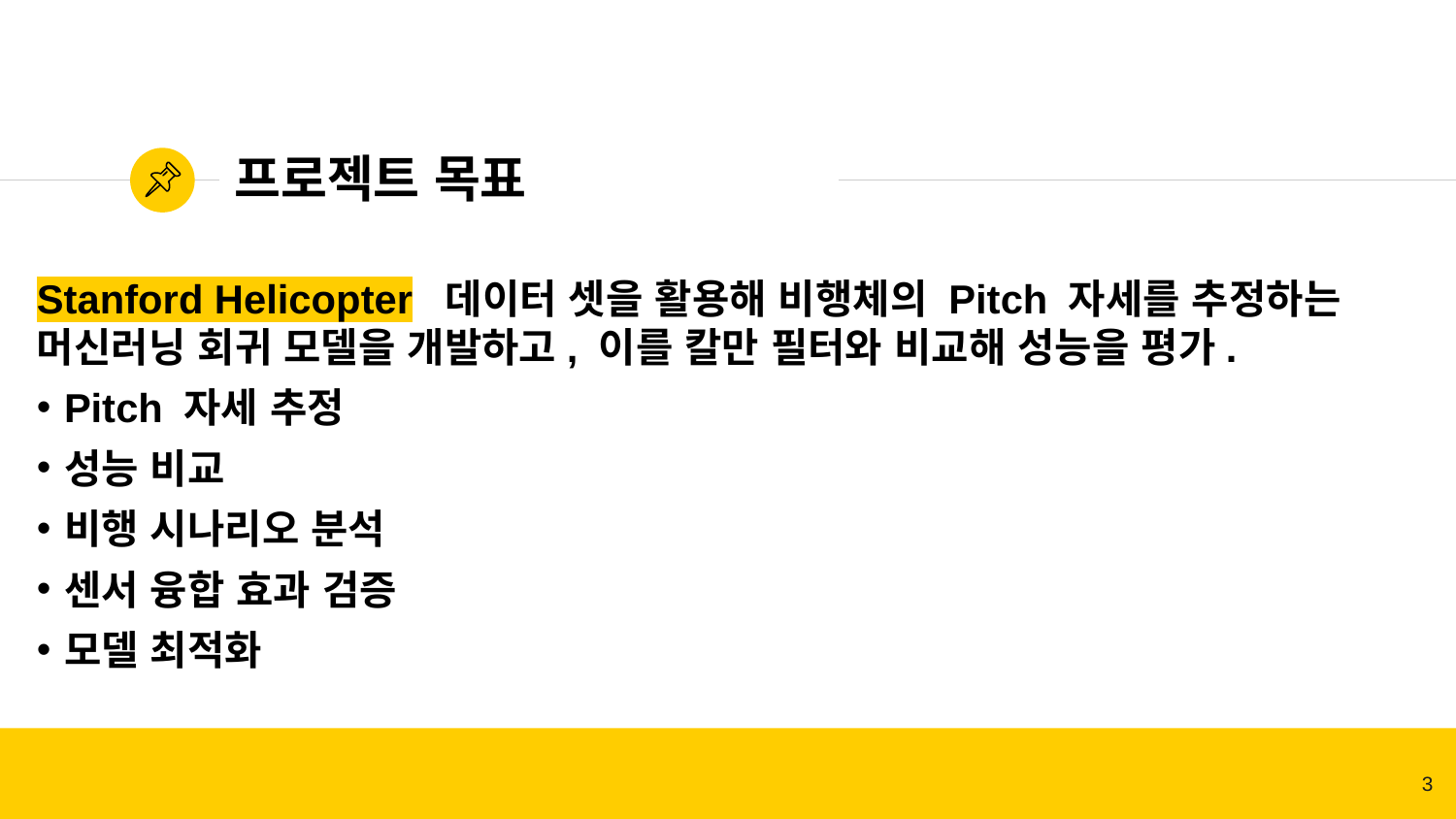

# 프로젝트 목표

Stanford Helicopter  데이터 셋을 활용해 비행체의 Pitch 자세를 추정하는 머신러닝 회귀 모델을 개발하고, 이를 칼만 필터와 비교해 성능을 평가.
Pitch 자세 추정
성능 비교
비행 시나리오 분석
센서 융합 효과 검증
모델 최적화

3